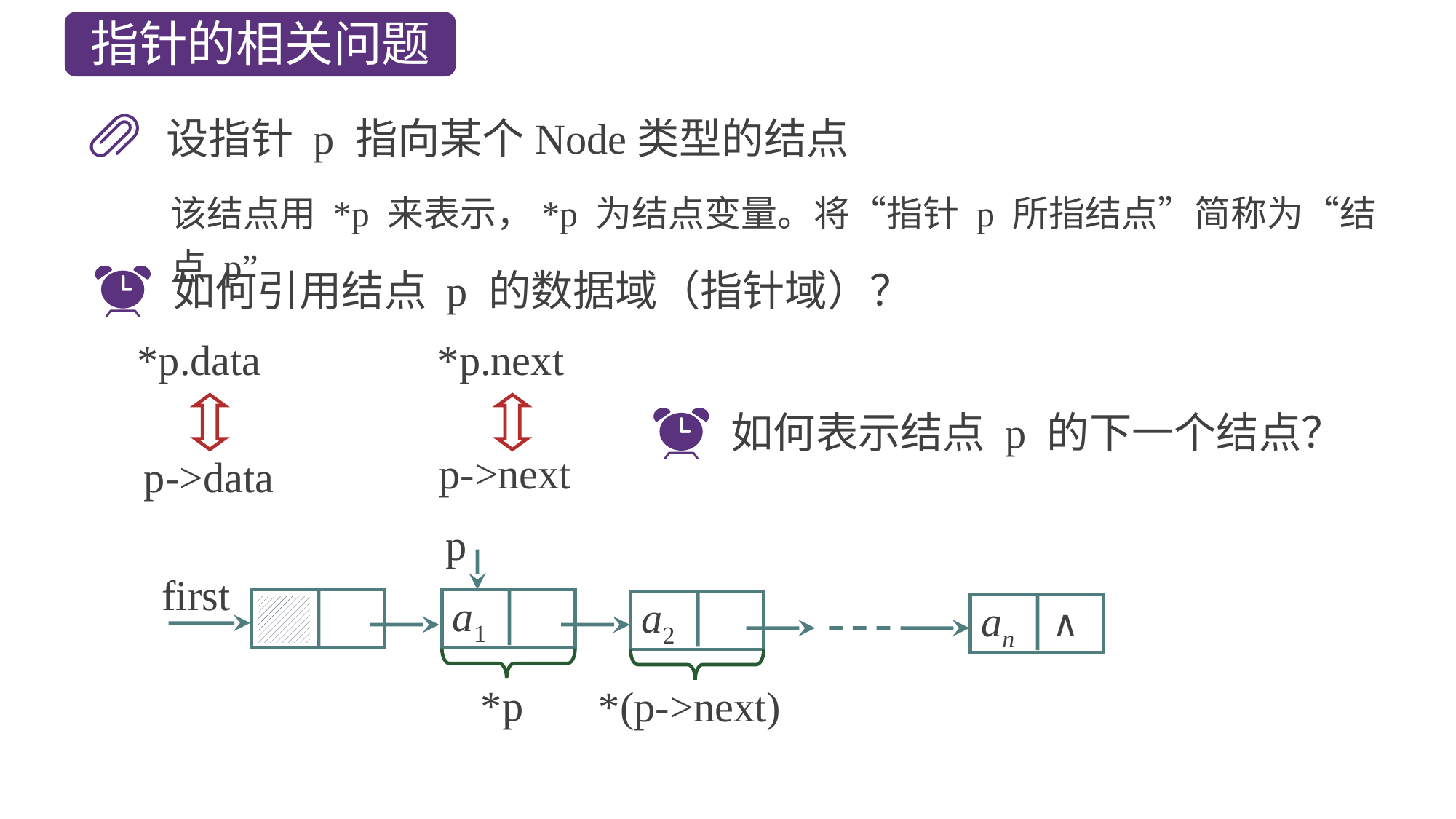

指针的相关问题

设指针 p 指向某个Node类型的结点

该结点用 *p 来表示，*p 为结点变量。将“指针 p 所指结点”简称为“结点 p”
如何引用结点 p 的数据域（指针域）？

*p.data

p->data
*p.next

p->next
如何表示结点 p 的下一个结点？

p

first

a1

a2

∧
an

*p

*(p->next)